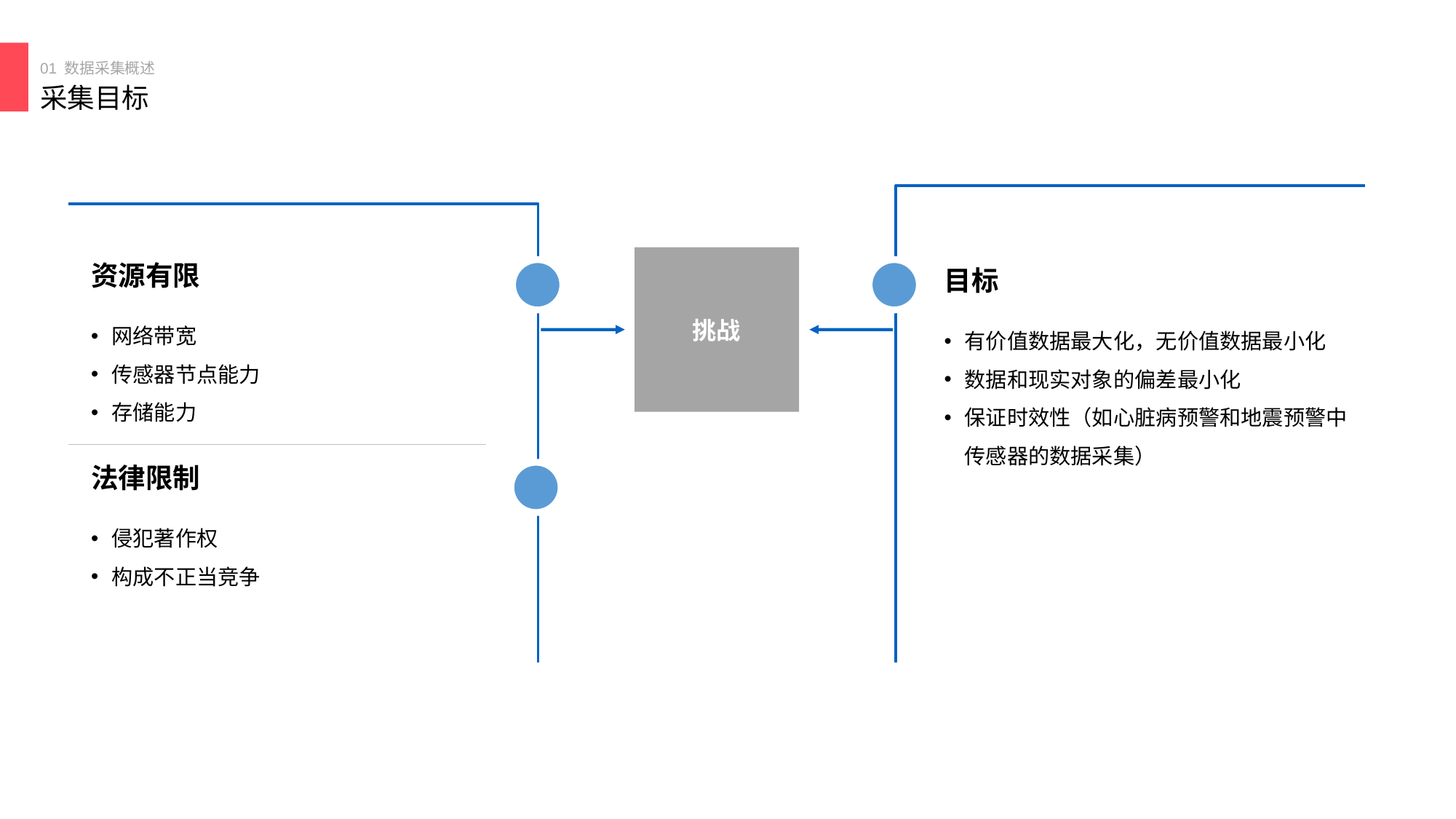

01 数据采集概述
采集目标

资源有限
挑战
目标

网络带宽
传感器节点能力
存储能力
有价值数据最大化，无价值数据最小化
数据和现实对象的偏差最小化
保证时效性（如心脏病预警和地震预警中传感器的数据采集）

法律限制

侵犯著作权
构成不正当竞争